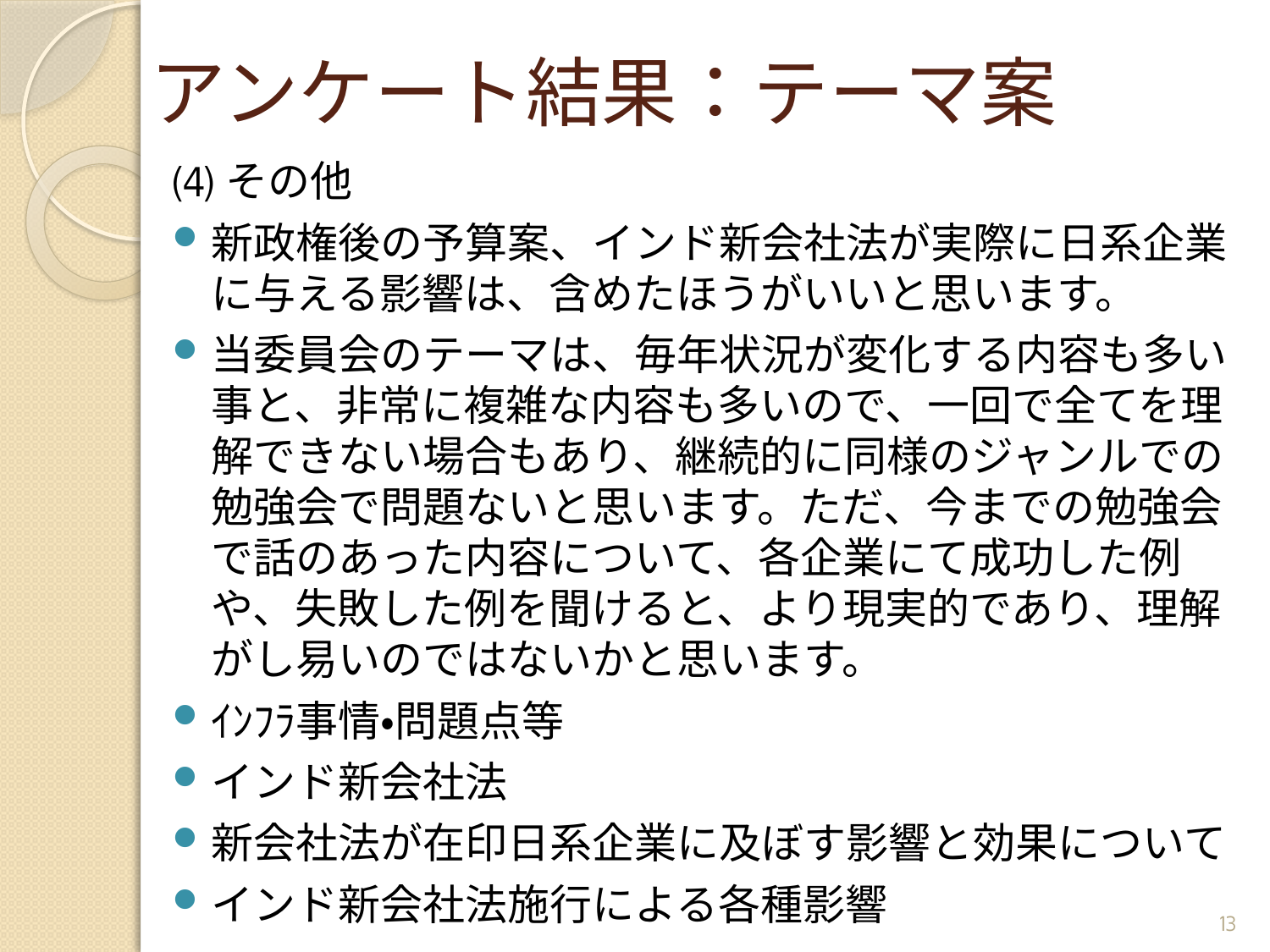

# アンケート結果：テーマ案
(4)その他
新政権後の予算案、インド新会社法が実際に日系企業に与える影響は、含めたほうがいいと思います。
当委員会のテーマは、毎年状況が変化する内容も多い事と、非常に複雑な内容も多いので、一回で全てを理解できない場合もあり、継続的に同様のジャンルでの勉強会で問題ないと思います。ただ、今までの勉強会で話のあった内容について、各企業にて成功した例や、失敗した例を聞けると、より現実的であり、理解がし易いのではないかと思います。
ｲﾝﾌﾗ事情・問題点等
インド新会社法
新会社法が在印日系企業に及ぼす影響と効果について
インド新会社法施行による各種影響

13